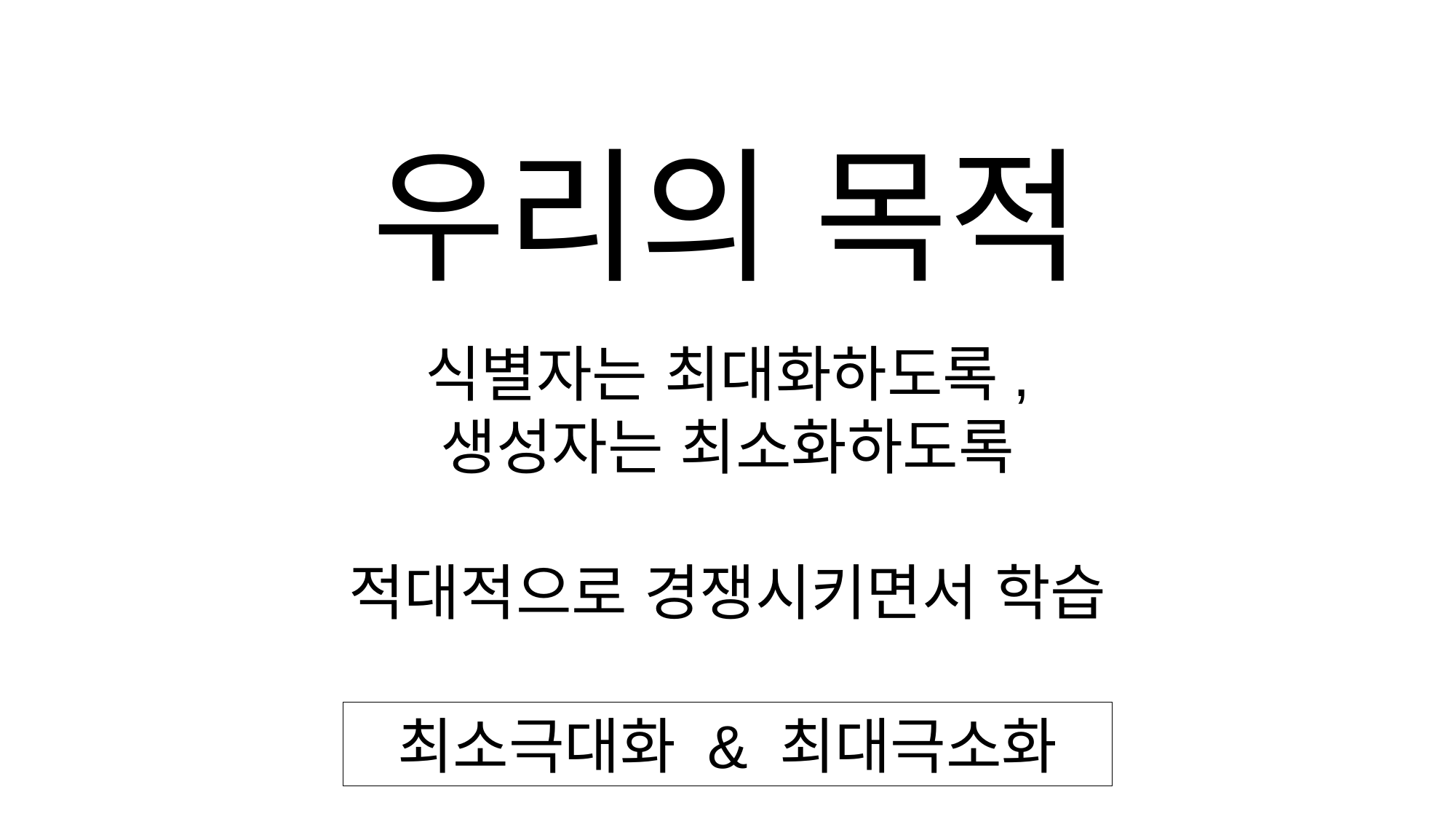

우리의 목적
식별자는 최대화하도록,
생성자는 최소화하도록

적대적으로 경쟁시키면서 학습
최소극대화 & 최대극소화